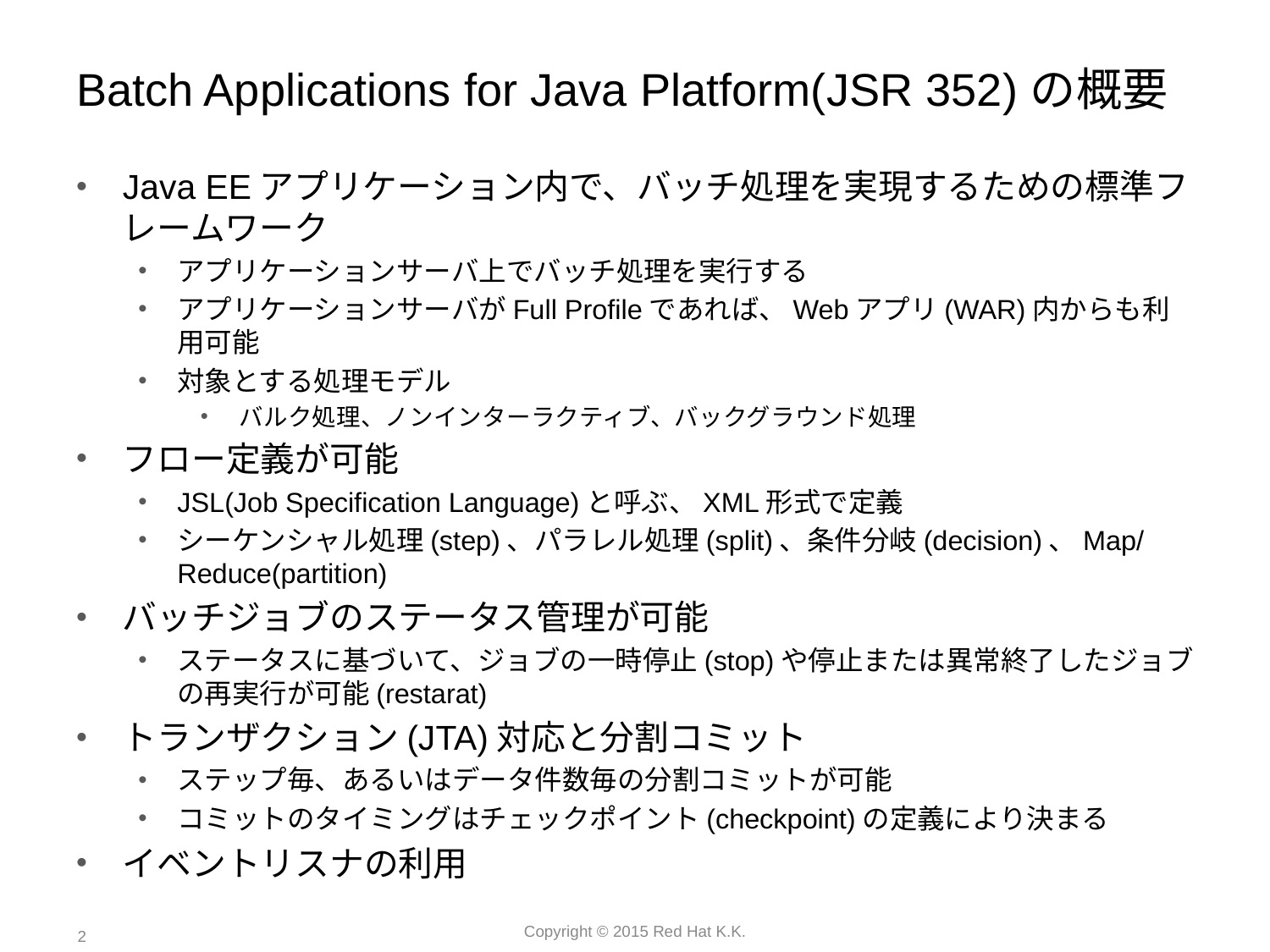

# Batch Applications for Java Platform(JSR 352)の概要
Java EEアプリケーション内で、バッチ処理を実現するための標準フレームワーク
アプリケーションサーバ上でバッチ処理を実行する
アプリケーションサーバがFull Profileであれば、Webアプリ(WAR)内からも利用可能
対象とする処理モデル
バルク処理、ノンインターラクティブ、バックグラウンド処理
フロー定義が可能
JSL(Job Specification Language)と呼ぶ、XML形式で定義
シーケンシャル処理(step)、パラレル処理(split)、条件分岐(decision)、Map/Reduce(partition)
バッチジョブのステータス管理が可能
ステータスに基づいて、ジョブの一時停止(stop)や停止または異常終了したジョブの再実行が可能(restarat)
トランザクション(JTA)対応と分割コミット
ステップ毎、あるいはデータ件数毎の分割コミットが可能
コミットのタイミングはチェックポイント(checkpoint)の定義により決まる
イベントリスナの利用
2
Copyright © 2015 Red Hat K.K.